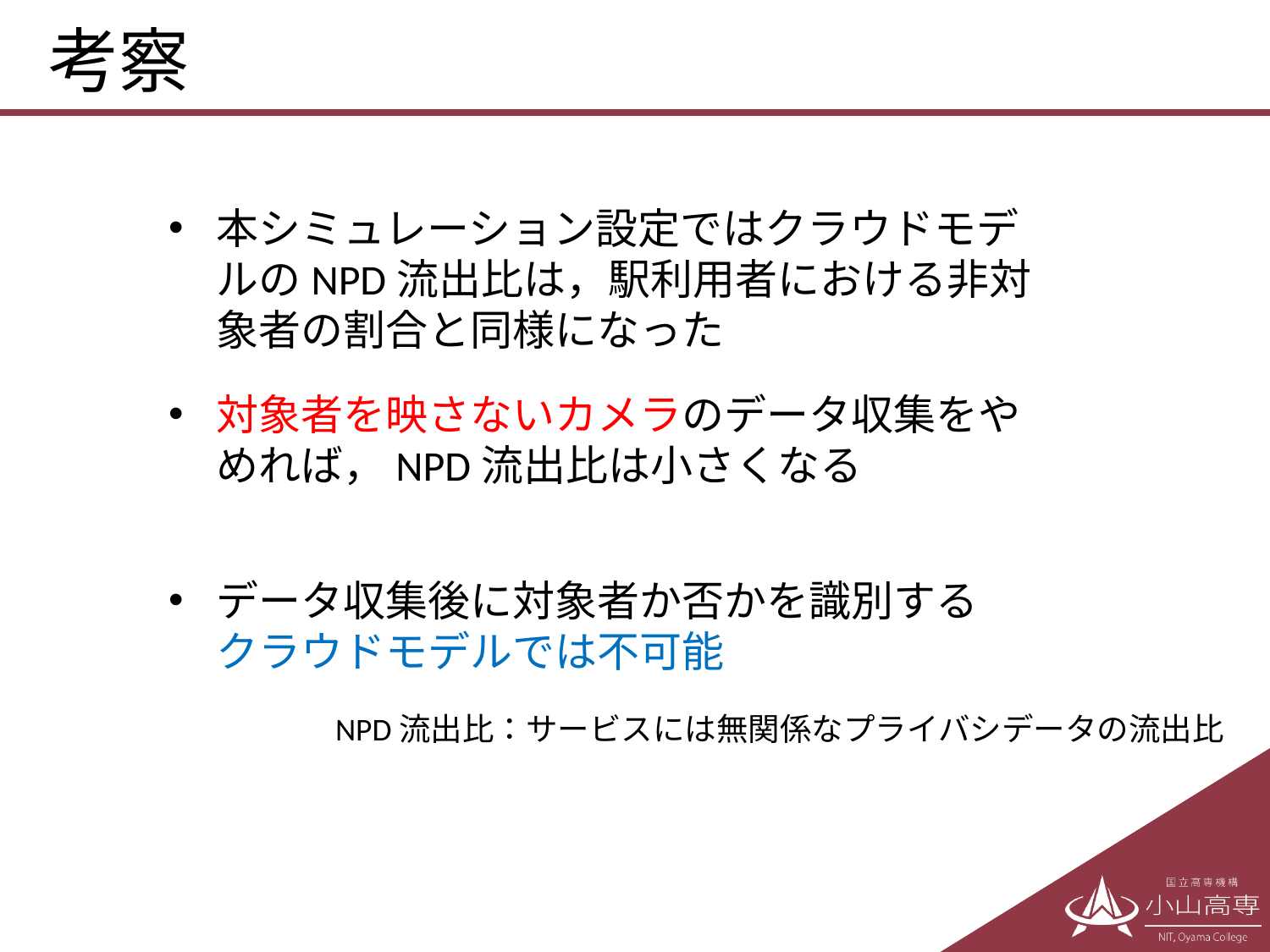

# 考察
本シミュレーション設定ではクラウドモデルのNPD流出比は，駅利用者における非対象者の割合と同様になった
対象者を映さないカメラのデータ収集をやめれば，NPD流出比は小さくなる
データ収集後に対象者か否かを識別する
クラウドモデルでは不可能
NPD流出比：サービスには無関係なプライバシデータの流出比